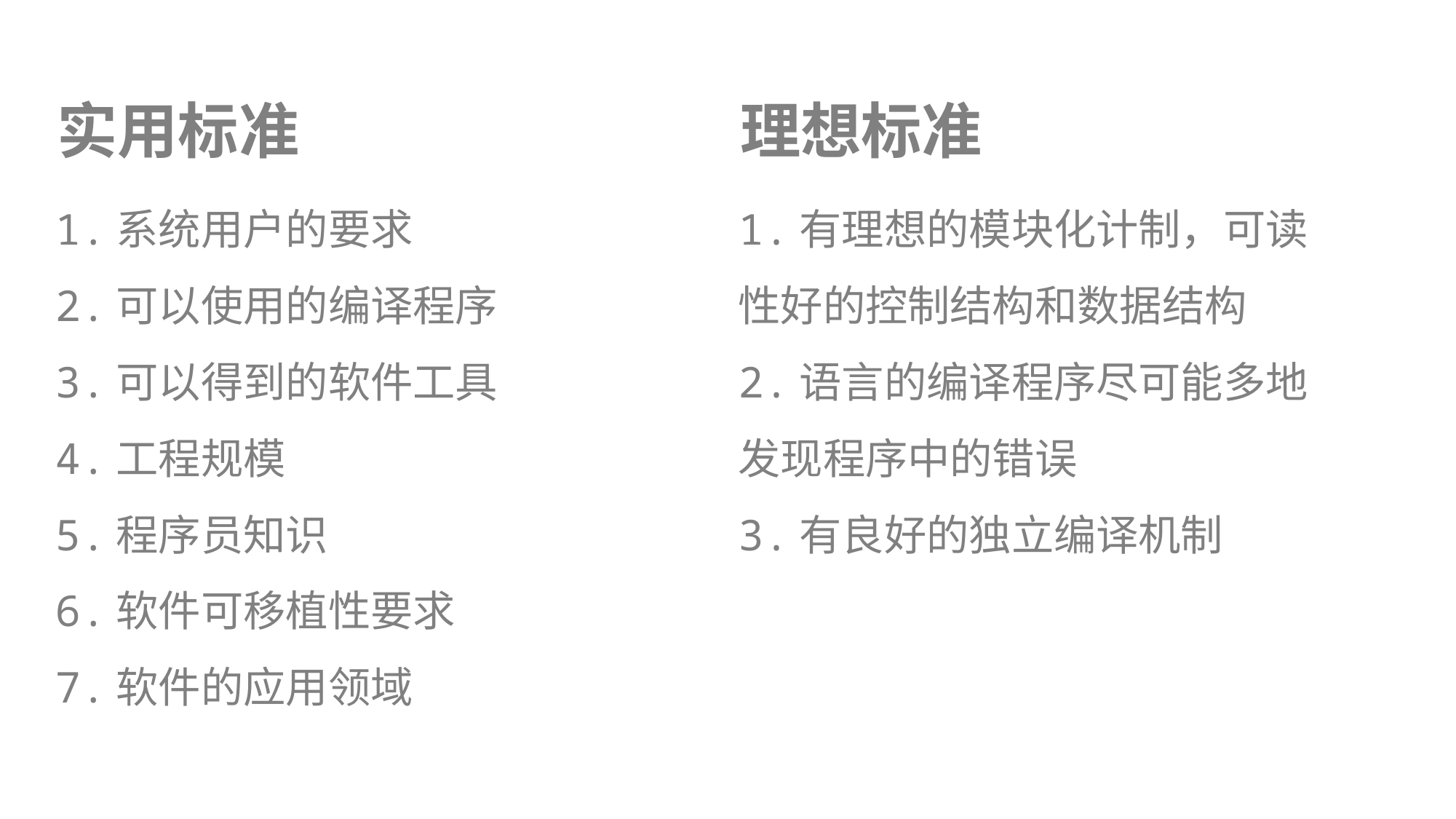

实用标准
理想标准
1.系统用户的要求
2.可以使用的编译程序
3.可以得到的软件工具
4.工程规模
5.程序员知识
6.软件可移植性要求
7.软件的应用领域
1.有理想的模块化计制，可读性好的控制结构和数据结构
2.语言的编译程序尽可能多地发现程序中的错误
3.有良好的独立编译机制